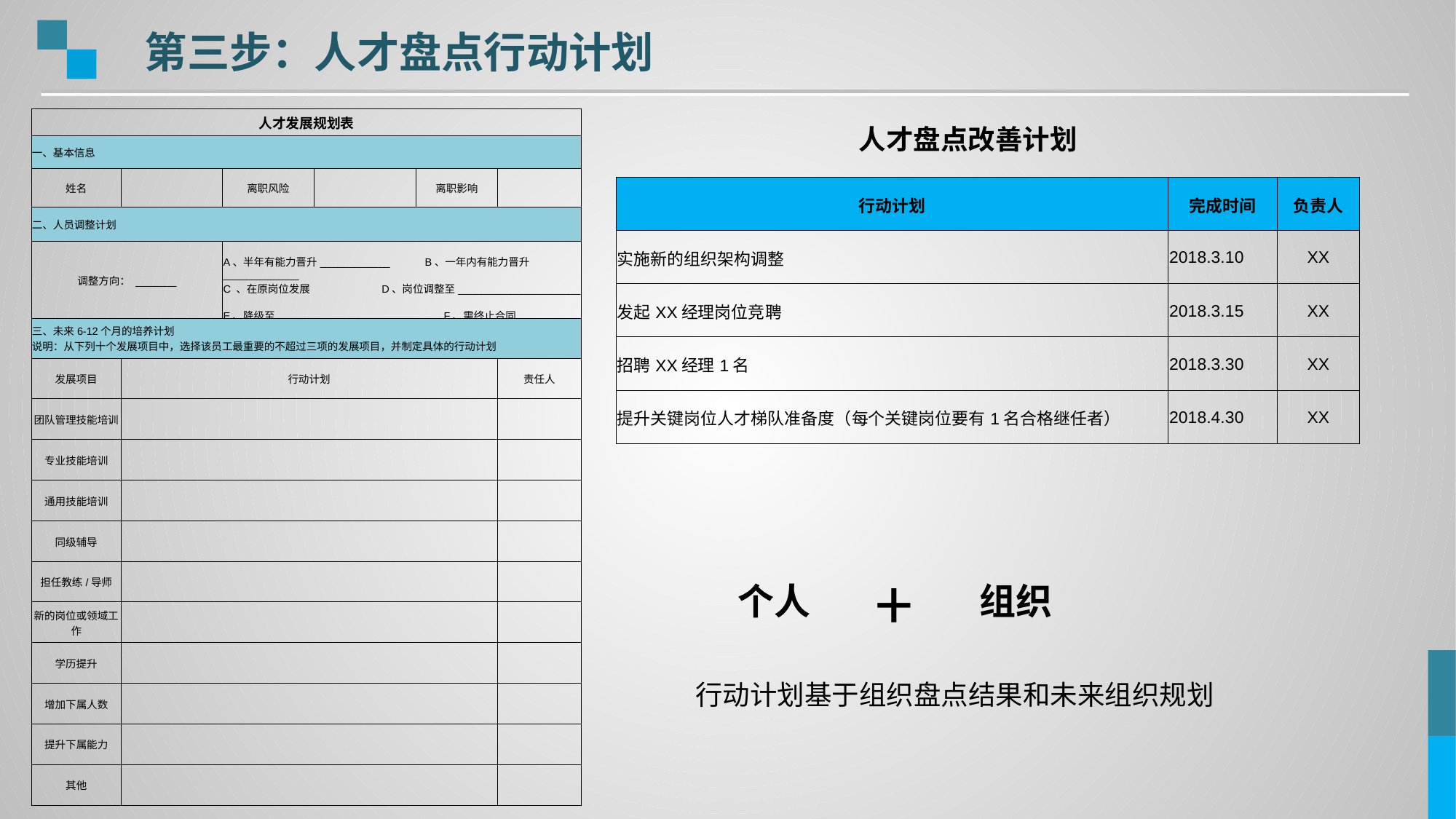

第三步：人才盘点行动计划
| 人才发展规划表 |  |  |  |  |  |
| --- | --- | --- | --- | --- | --- |
| 一、基本信息 |  |  |  |  |  |
| 姓名 |  | 离职风险 |  | 离职影响 |  |
| 二、人员调整计划 |  |  |  |  |  |
| 调整方向： \_\_\_\_\_\_\_ |  | A、半年有能力晋升\_\_\_\_\_\_\_\_\_\_\_\_ B、一年内有能力晋升\_\_\_\_\_\_\_\_\_\_\_\_\_ C 、在原岗位发展 D、岗位调整至\_\_\_\_\_\_\_\_\_\_\_\_\_\_\_\_\_\_\_\_\_ E、降级至\_\_\_\_\_\_\_\_\_\_\_\_\_\_\_\_\_\_\_\_\_\_\_ F、需终止合同 |  |  |  |
| 三、未来6-12个月的培养计划 说明：从下列十个发展项目中，选择该员工最重要的不超过三项的发展项目，并制定具体的行动计划 |  |  |  |  |  |
| 发展项目 | 行动计划 |  |  |  | 责任人 |
| 团队管理技能培训 |  |  |  |  |  |
| 专业技能培训 |  |  |  |  |  |
| 通用技能培训 |  |  |  |  |  |
| 同级辅导 |  |  |  |  |  |
| 担任教练/导师 |  |  |  |  |  |
| 新的岗位或领域工作 |  |  |  |  |  |
| 学历提升 |  |  |  |  |  |
| 增加下属人数 |  |  |  |  |  |
| 提升下属能力 |  |  |  |  |  |
| 其他 |  |  |  |  |  |
人才盘点改善计划
| 行动计划 | 完成时间 | 负责人 |
| --- | --- | --- |
| 实施新的组织架构调整 | 2018.3.10 | XX |
| 发起XX经理岗位竞聘 | 2018.3.15 | XX |
| 招聘XX经理1名 | 2018.3.30 | XX |
| 提升关键岗位人才梯队准备度（每个关键岗位要有1名合格继任者） | 2018.4.30 | XX |
+
个人
组织
行动计划基于组织盘点结果和未来组织规划